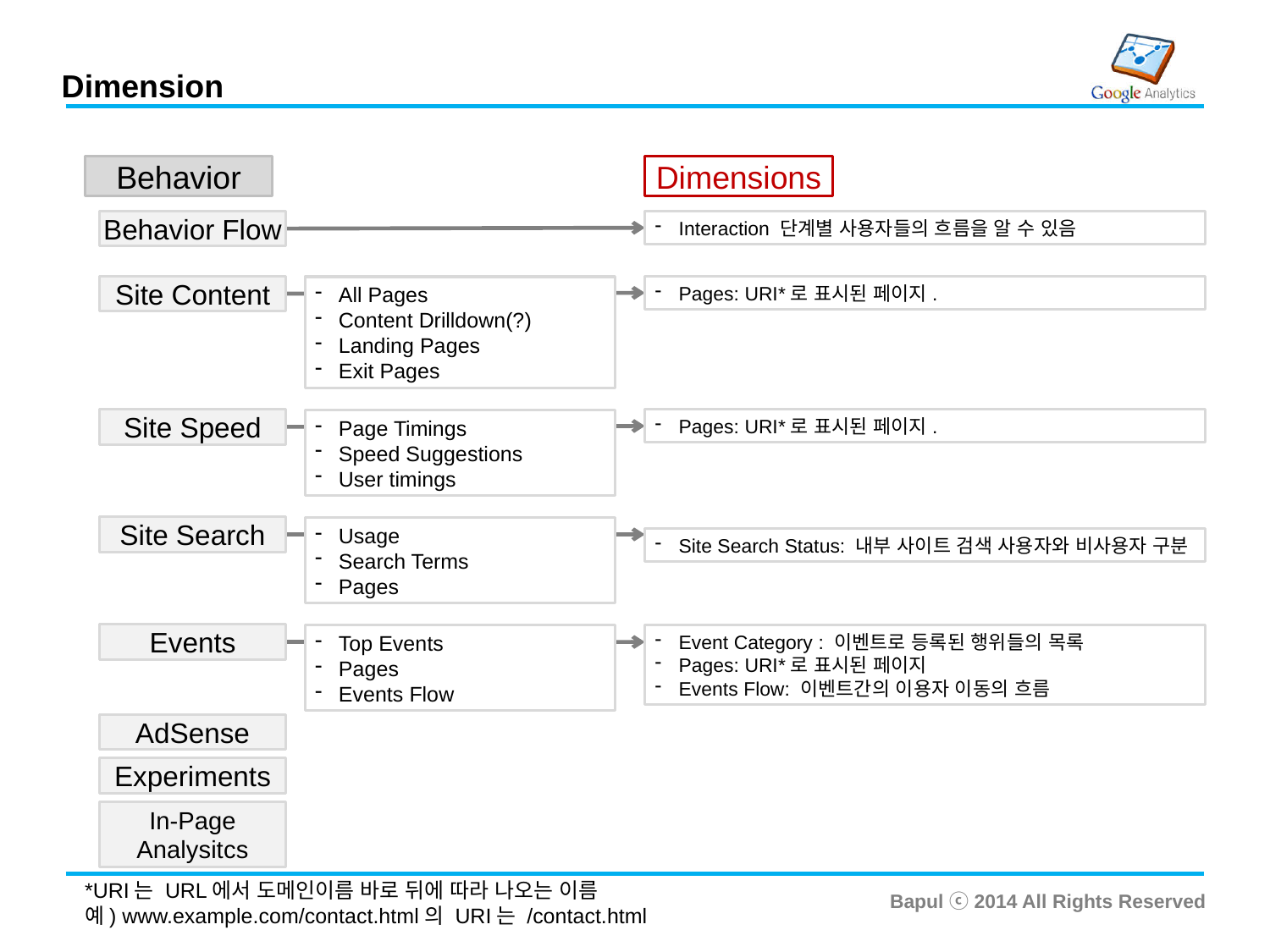

Dimension
Behavior
Dimensions
Behavior Flow
Interaction 단계별 사용자들의 흐름을 알 수 있음
Site Content
All Pages
Content Drilldown(?)
Landing Pages
Exit Pages
Pages: URI*로 표시된 페이지.
Site Speed
Page Timings
Speed Suggestions
User timings
Pages: URI*로 표시된 페이지.
Site Search
Usage
Search Terms
Pages
Site Search Status: 내부 사이트 검색 사용자와 비사용자 구분
Events
Top Events
Pages
Events Flow
Event Category : 이벤트로 등록된 행위들의 목록
Pages: URI*로 표시된 페이지
Events Flow: 이벤트간의 이용자 이동의 흐름
AdSense
Experiments
In-Page Analysitcs
*URI는 URL에서 도메인이름 바로 뒤에 따라 나오는 이름
예) www.example.com/contact.html의 URI는 /contact.html